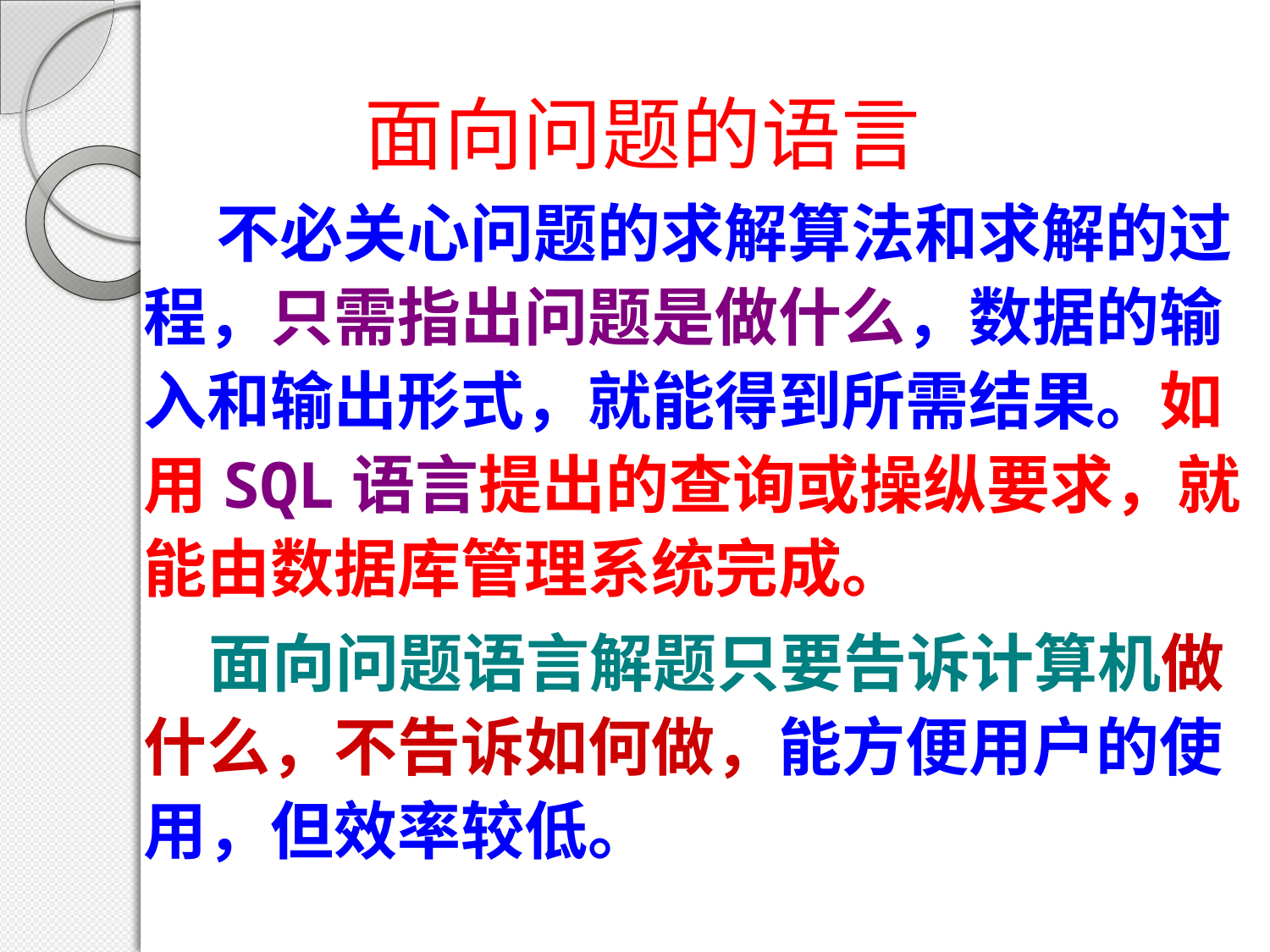

# 面向问题的语言
    不必关心问题的求解算法和求解的过程，只需指出问题是做什么，数据的输入和输出形式，就能得到所需结果。如用SQL语言提出的查询或操纵要求，就能由数据库管理系统完成。
    面向问题语言解题只要告诉计算机做什么，不告诉如何做，能方便用户的使用，但效率较低。
13